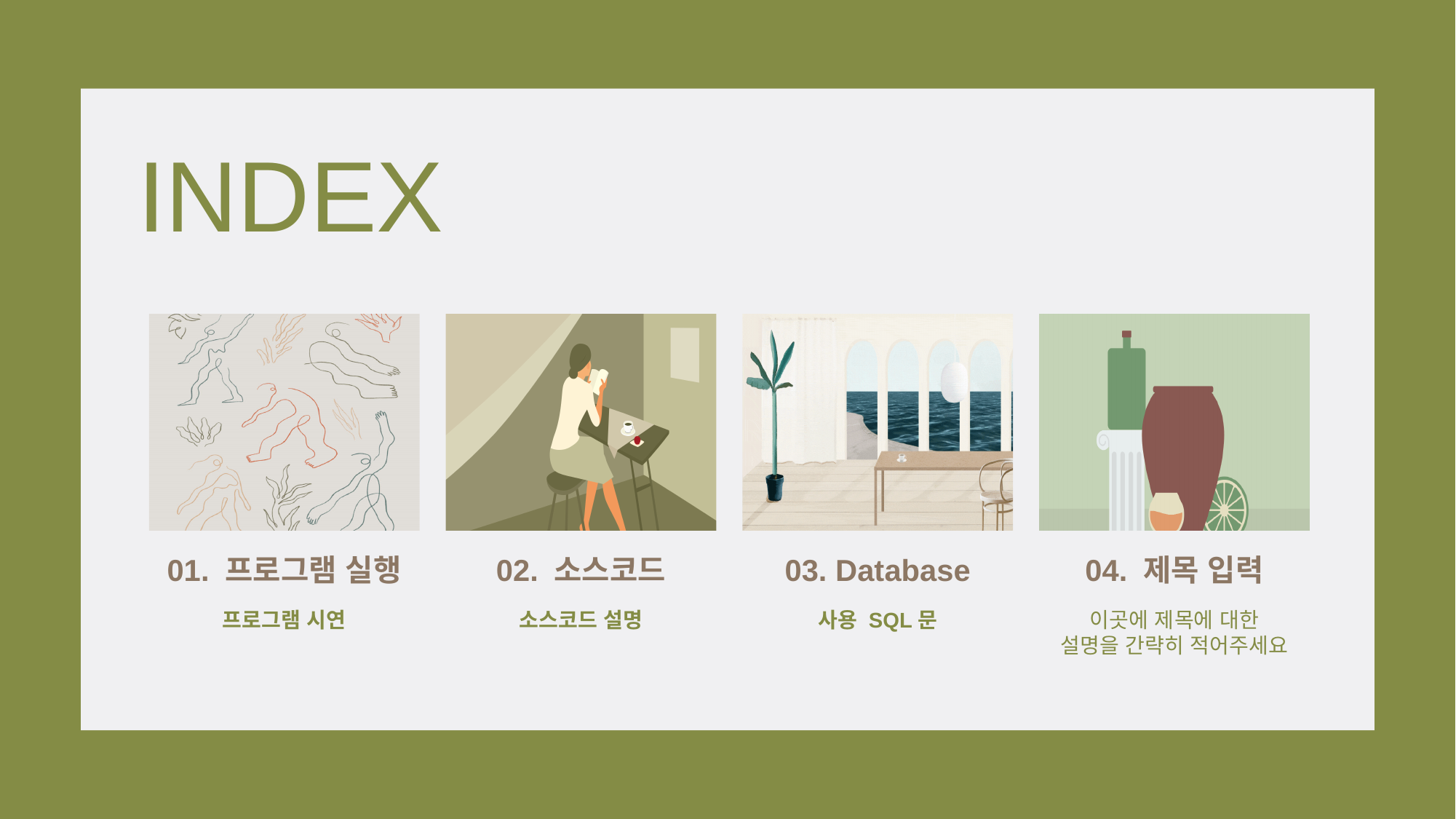

INDEX

01. 프로그램 실행
02. 소스코드
03. Database
04. 제목 입력
프로그램 시연
소스코드 설명
사용 SQL문
이곳에 제목에 대한
설명을 간략히 적어주세요